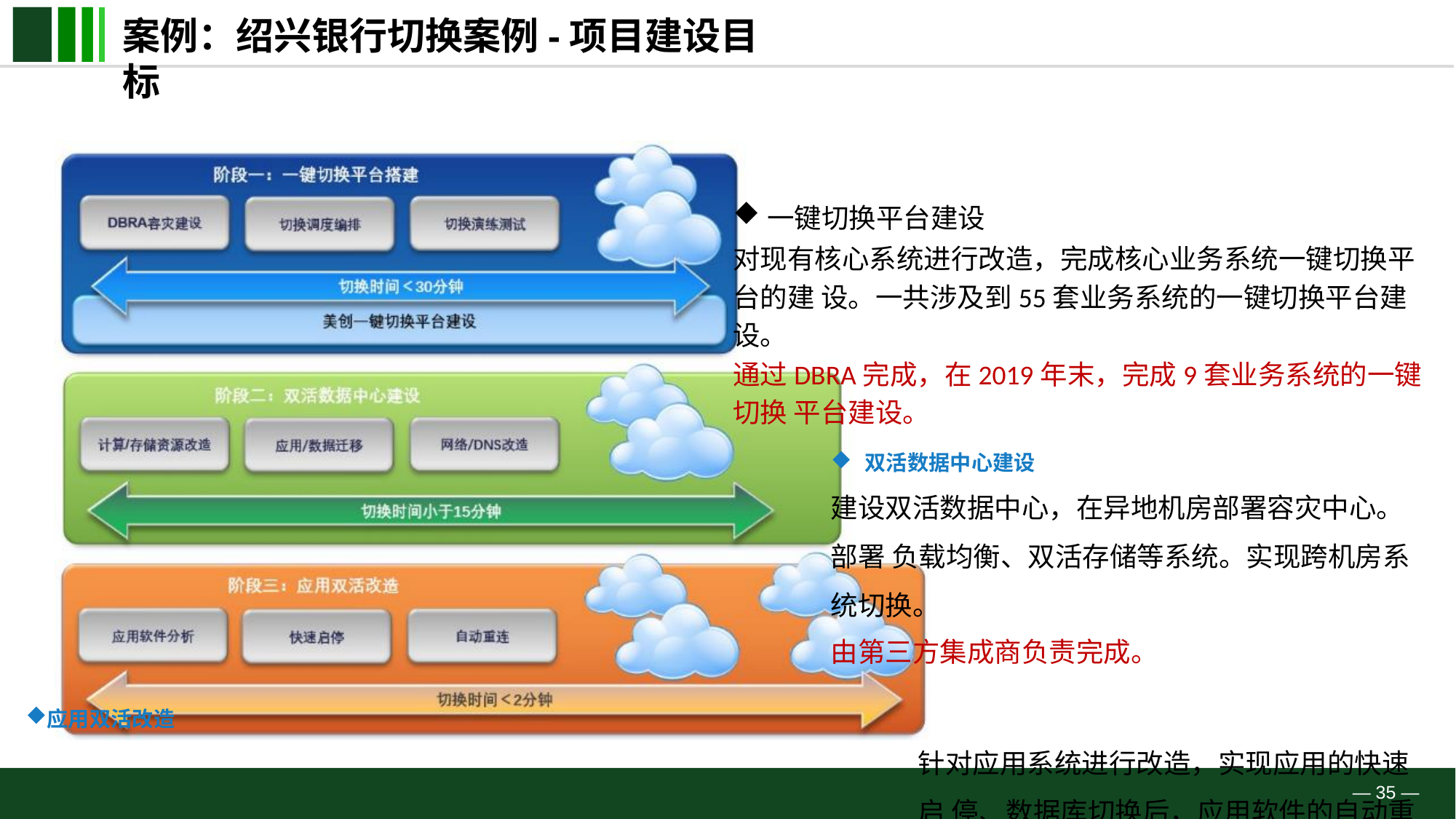

# 案例：绍兴银行切换案例-项目建设目标

一键切换平台建设
对现有核心系统进行改造，完成核心业务系统一键切换平台的建 设。一共涉及到55套业务系统的一键切换平台建设。
通过DBRA完成，在2019年末，完成9套业务系统的一键切换 平台建设。

双活数据中心建设
建设双活数据中心，在异地机房部署容灾中心。部署 负载均衡、双活存储等系统。实现跨机房系统切换。
由第三方集成商负责完成。

应用双活改造
针对应用系统进行改造，实现应用的快速启 停、数据库切换后，应用软件的自动重连。
由软件商、客户完成。
— 35 —